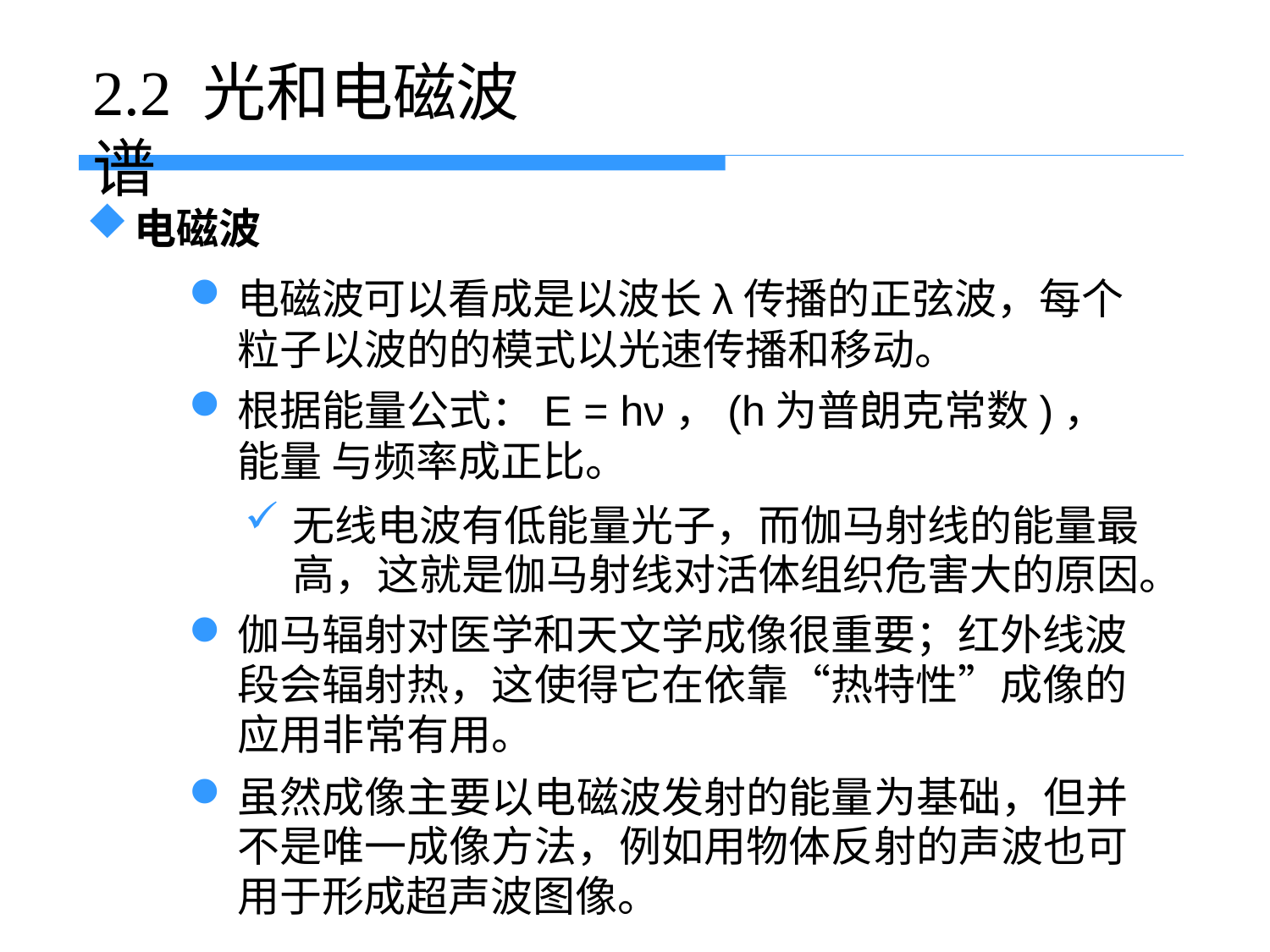

# 2.2 光和电磁波谱
电磁波
电磁波可以看成是以波长λ传播的正弦波，每个
粒子以波的的模式以光速传播和移动。
根据能量公式：E = hν，(h为普朗克常数)，能量 与频率成正比。
无线电波有低能量光子，而伽马射线的能量最 高，这就是伽马射线对活体组织危害大的原因。
伽马辐射对医学和天文学成像很重要；红外线波 段会辐射热，这使得它在依靠“热特性”成像的 应用非常有用。
虽然成像主要以电磁波发射的能量为基础，但并 不是唯一成像方法，例如用物体反射的声波也可 用于形成超声波图像。